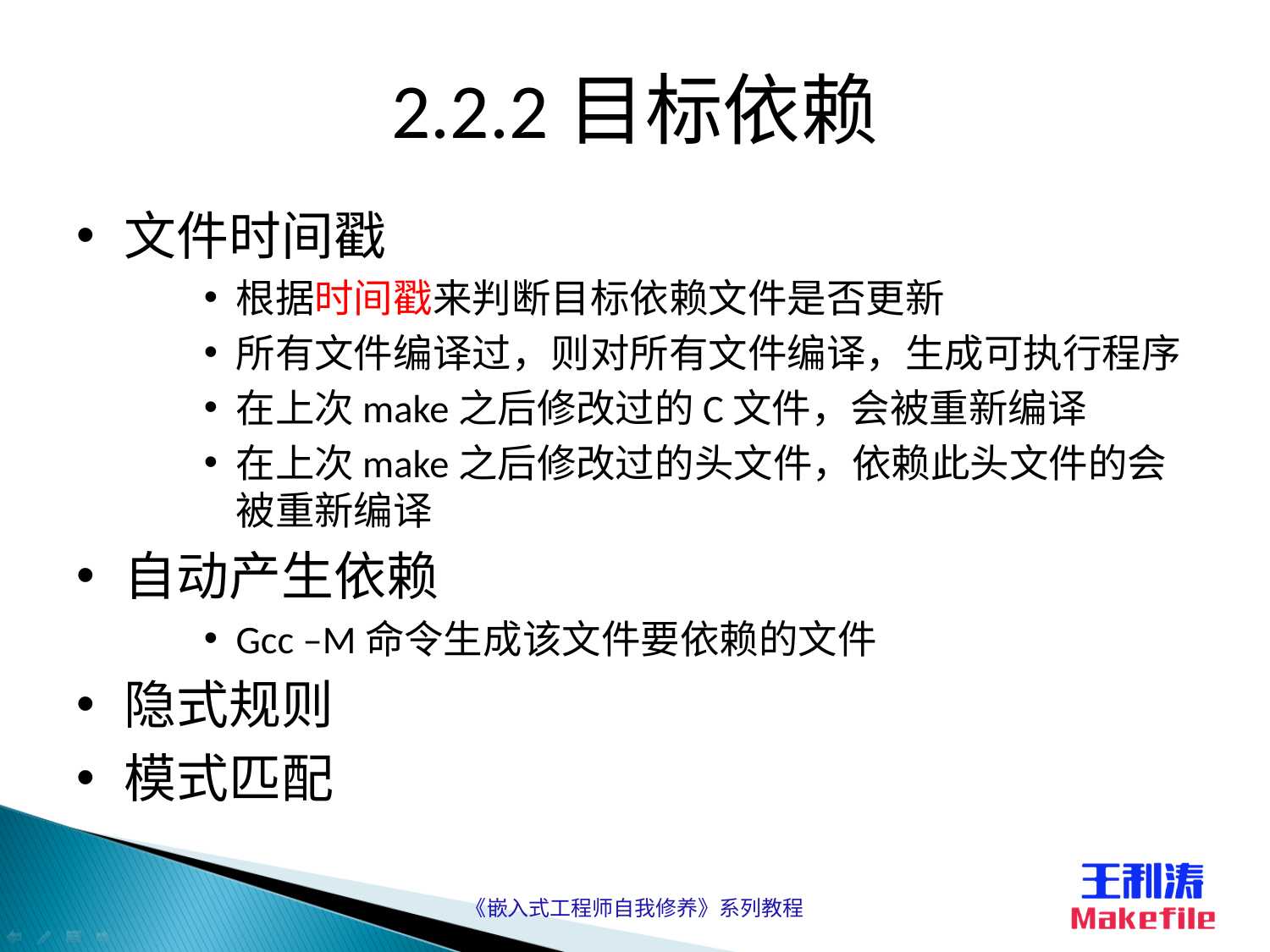

# 2.2.2目标依赖
文件时间戳
根据时间戳来判断目标依赖文件是否更新
所有文件编译过，则对所有文件编译，生成可执行程序
在上次make之后修改过的C文件，会被重新编译
在上次make之后修改过的头文件，依赖此头文件的会被重新编译
自动产生依赖
Gcc –M命令生成该文件要依赖的文件
隐式规则
模式匹配
《嵌入式工程师自我修养》系列教程